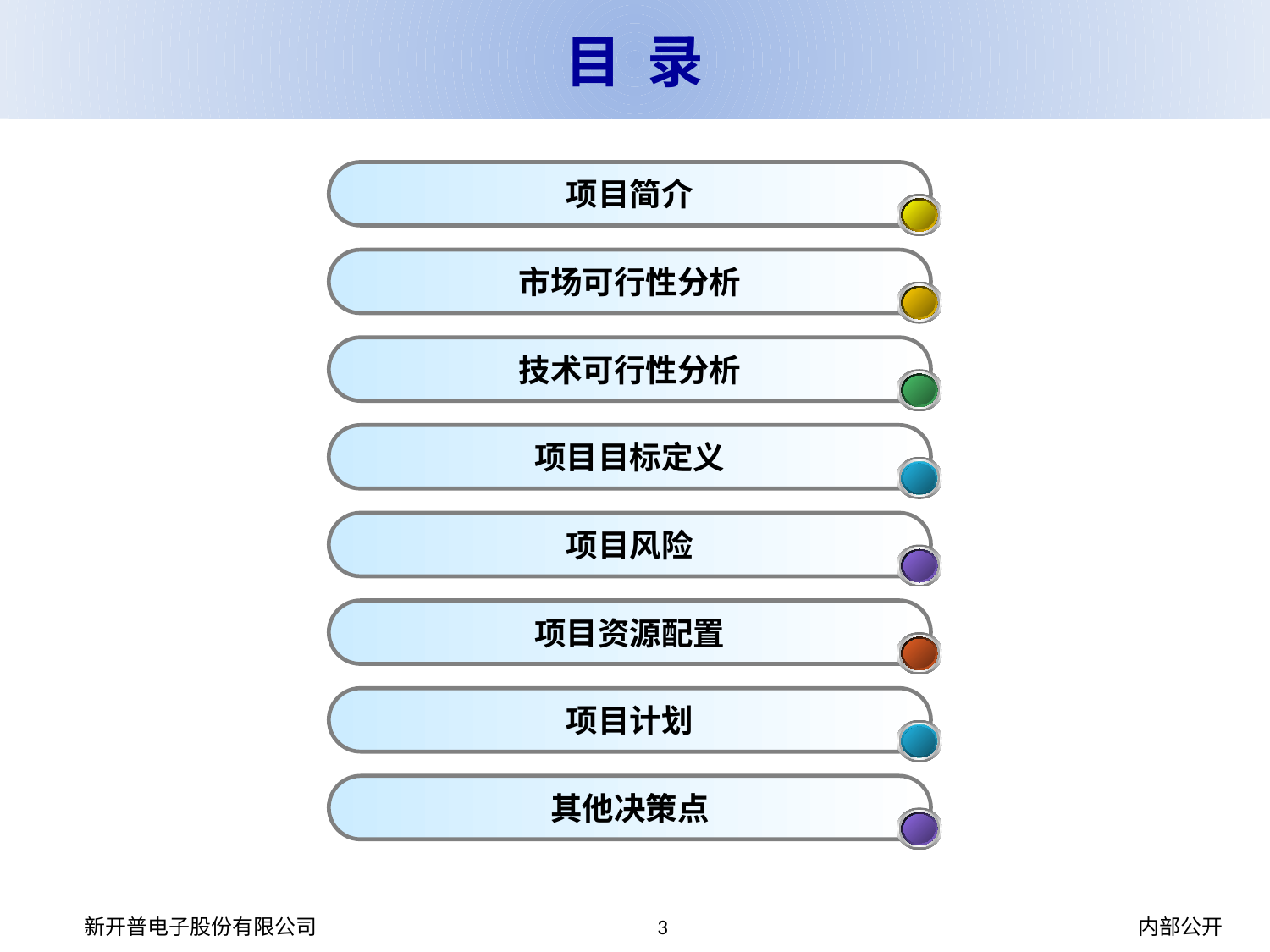

目  录
项目简介

市场可行性分析

技术可行性分析

项目目标定义

项目风险

项目资源配置

项目计划

其他决策点

新开普电子股份有限公司
3
内部公开